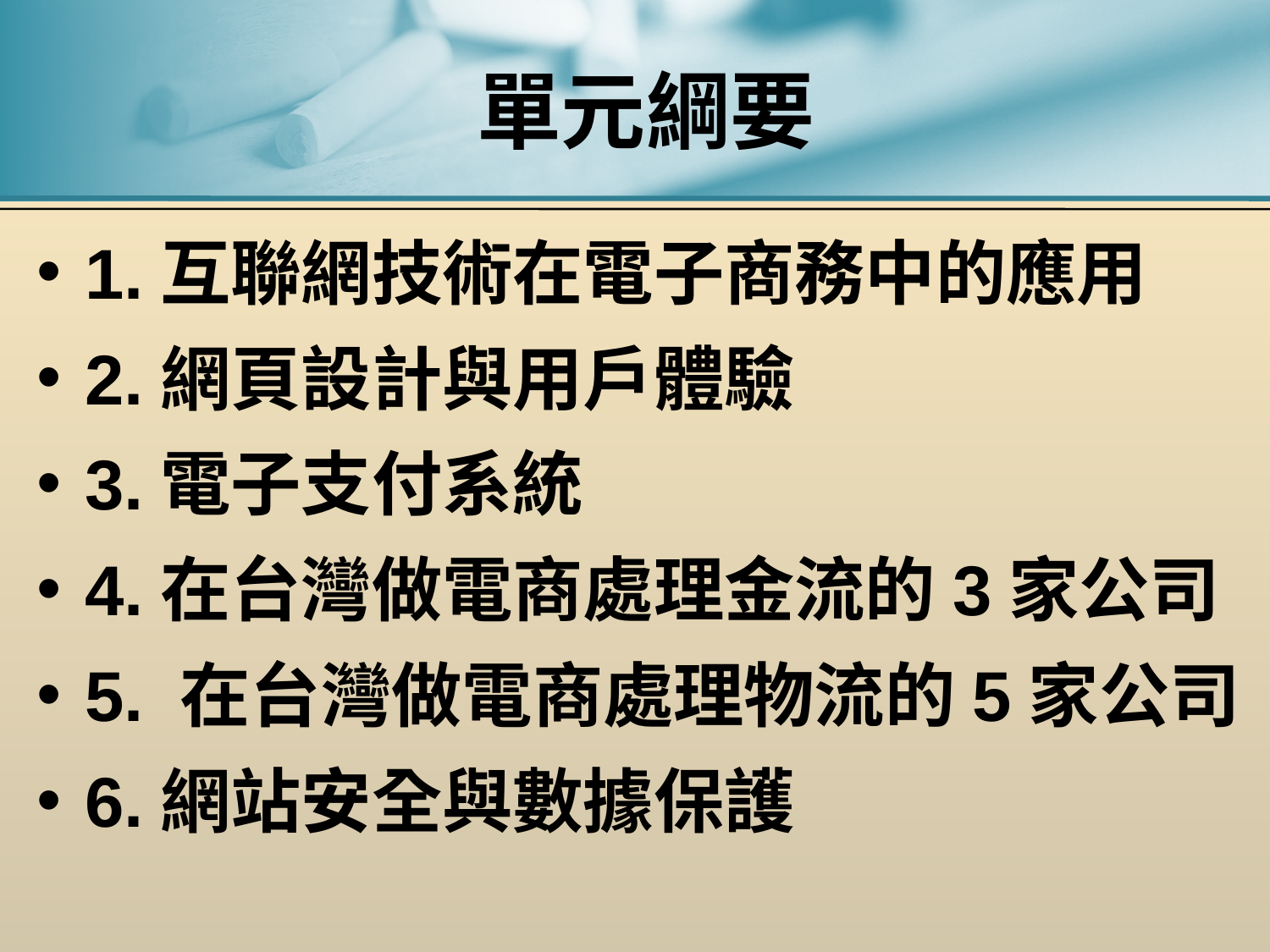

# 單元綱要
1.互聯網技術在電子商務中的應用
2.網頁設計與用戶體驗
3.電子支付系統
4.在台灣做電商處理金流的3家公司
5. 在台灣做電商處理物流的5家公司
6.網站安全與數據保護